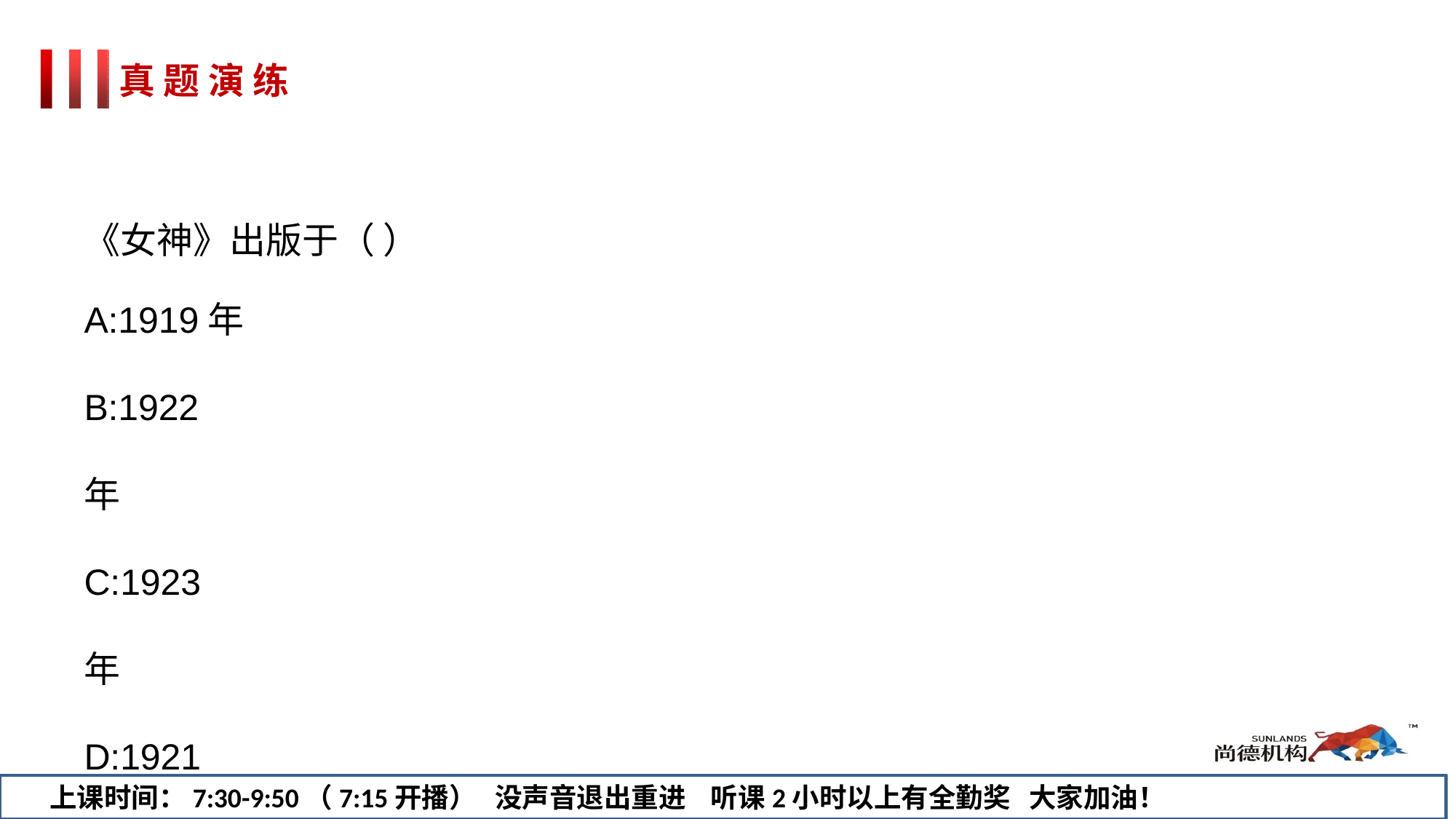

# 真 题 演 练
《女神》出版于（ ）

A:1919年
B:1922年 C:1923年  D:1921年